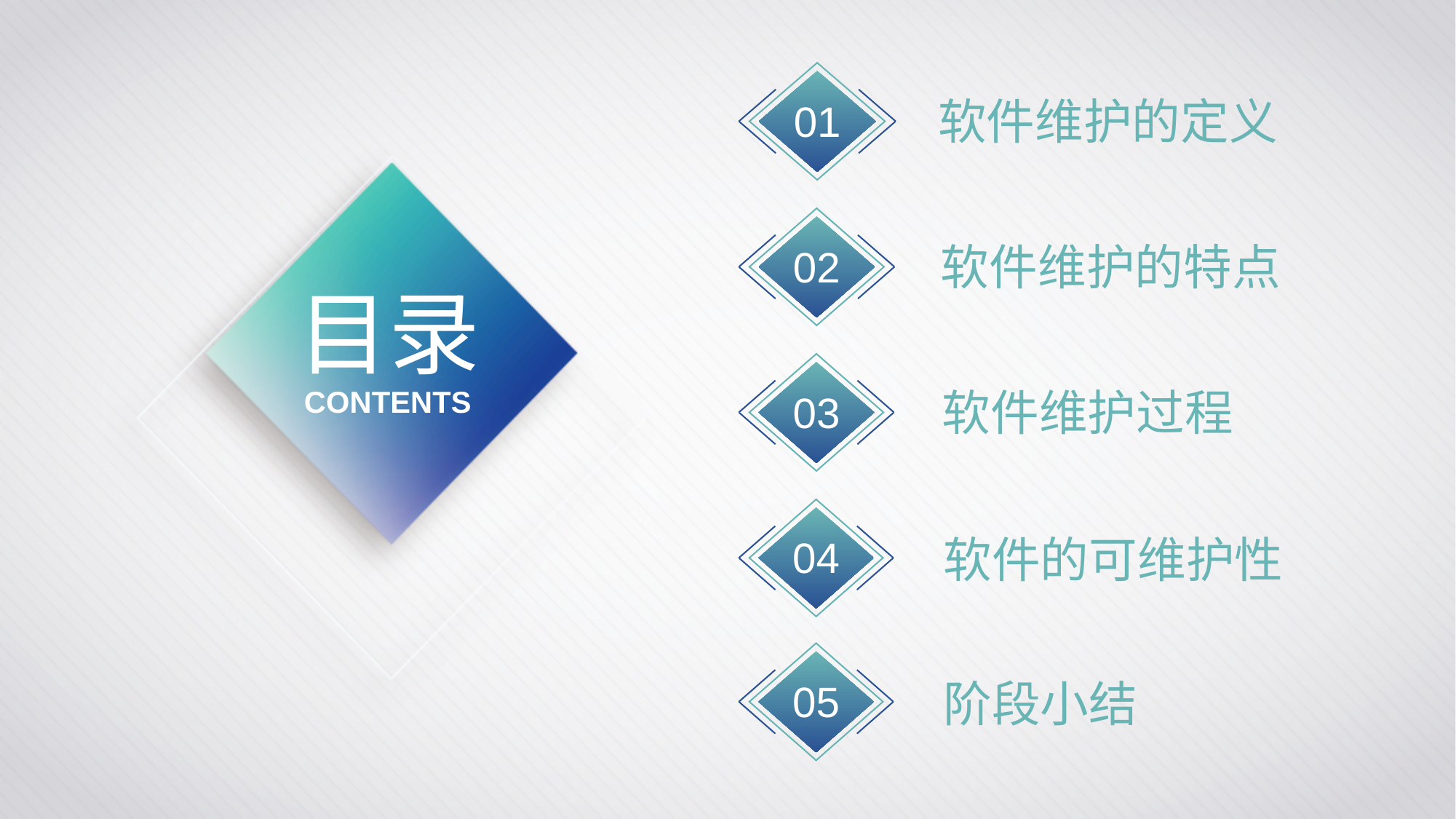

软件维护的定义
01

软件维护的特点
02

目录
CONTENTS

软件维护过程
03

软件的可维护性
04

阶段小结
05